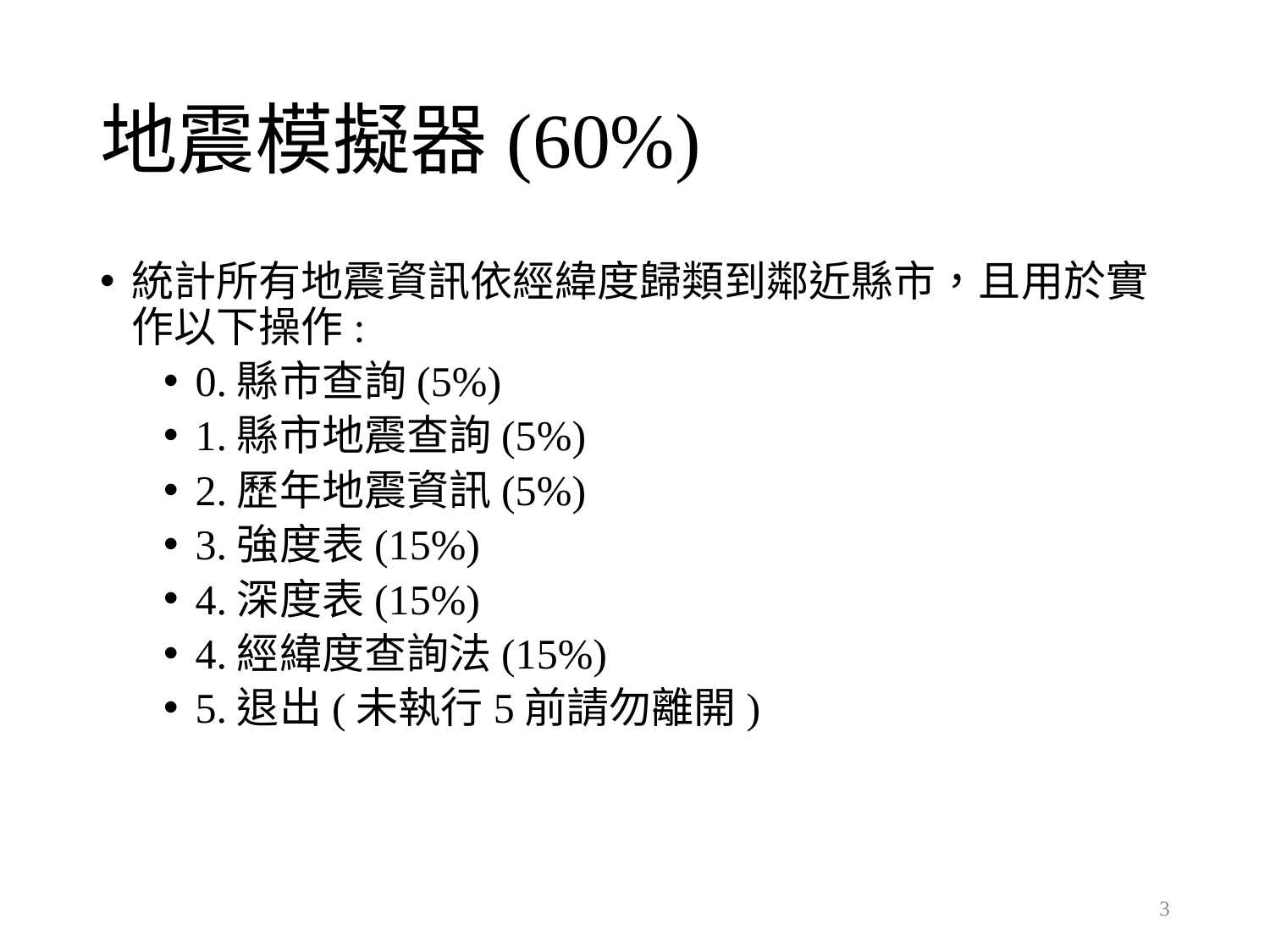

# 地震模擬器(60%)
統計所有地震資訊依經緯度歸類到鄰近縣市，且用於實作以下操作:
0.縣市查詢(5%)
1.縣市地震查詢(5%)
2.歷年地震資訊(5%)
3.強度表(15%)
4.深度表(15%)
4.經緯度查詢法(15%)
5.退出(未執行5前請勿離開)
3